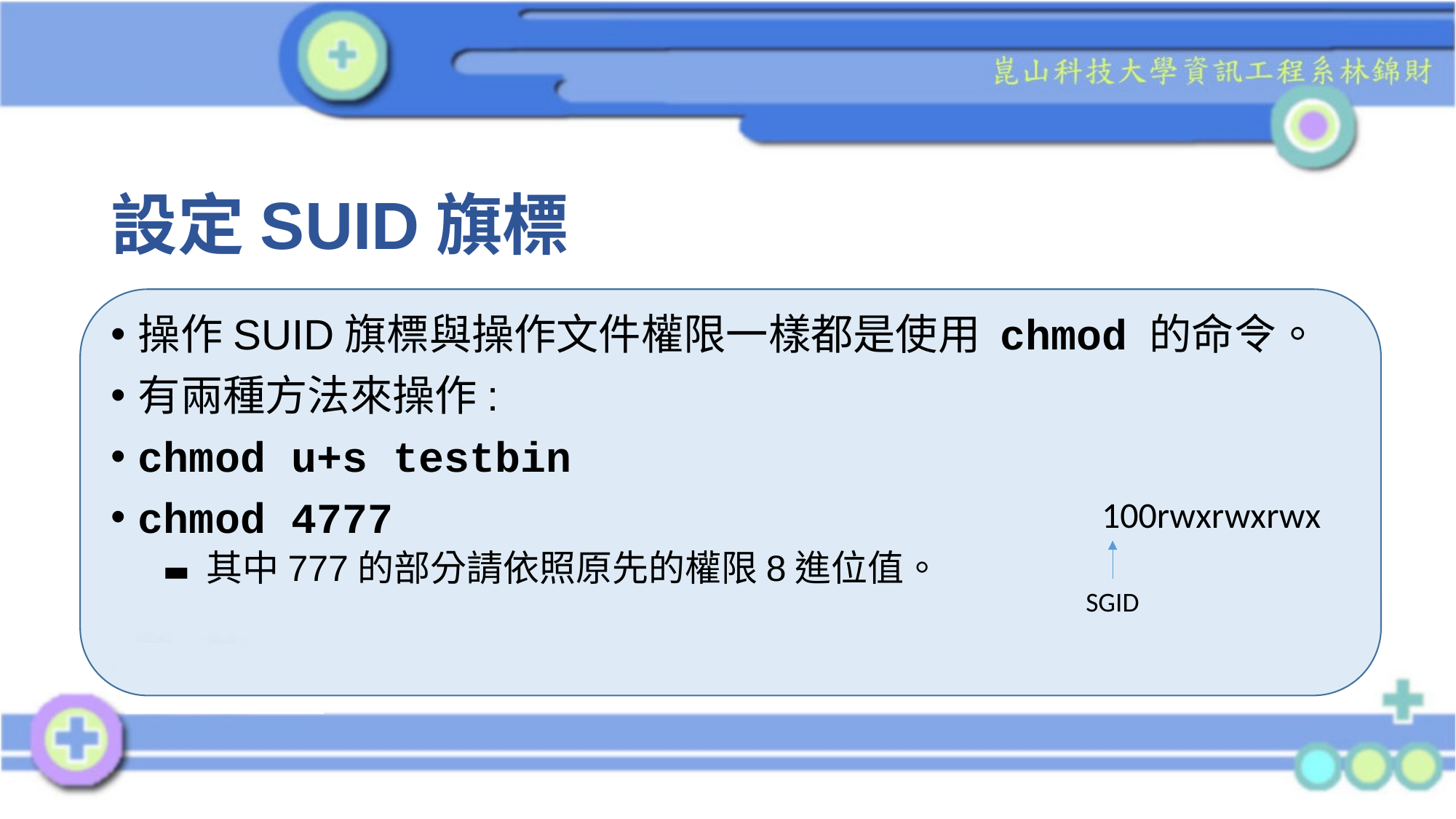

# 設定SUID旗標

操作SUID旗標與操作文件權限一樣都是使用 chmod 的命令。
有兩種方法來操作:
chmod u+s testbin
chmod 4777
其中777的部分請依照原先的權限8進位值。
100rwxrwxrwx
SGID